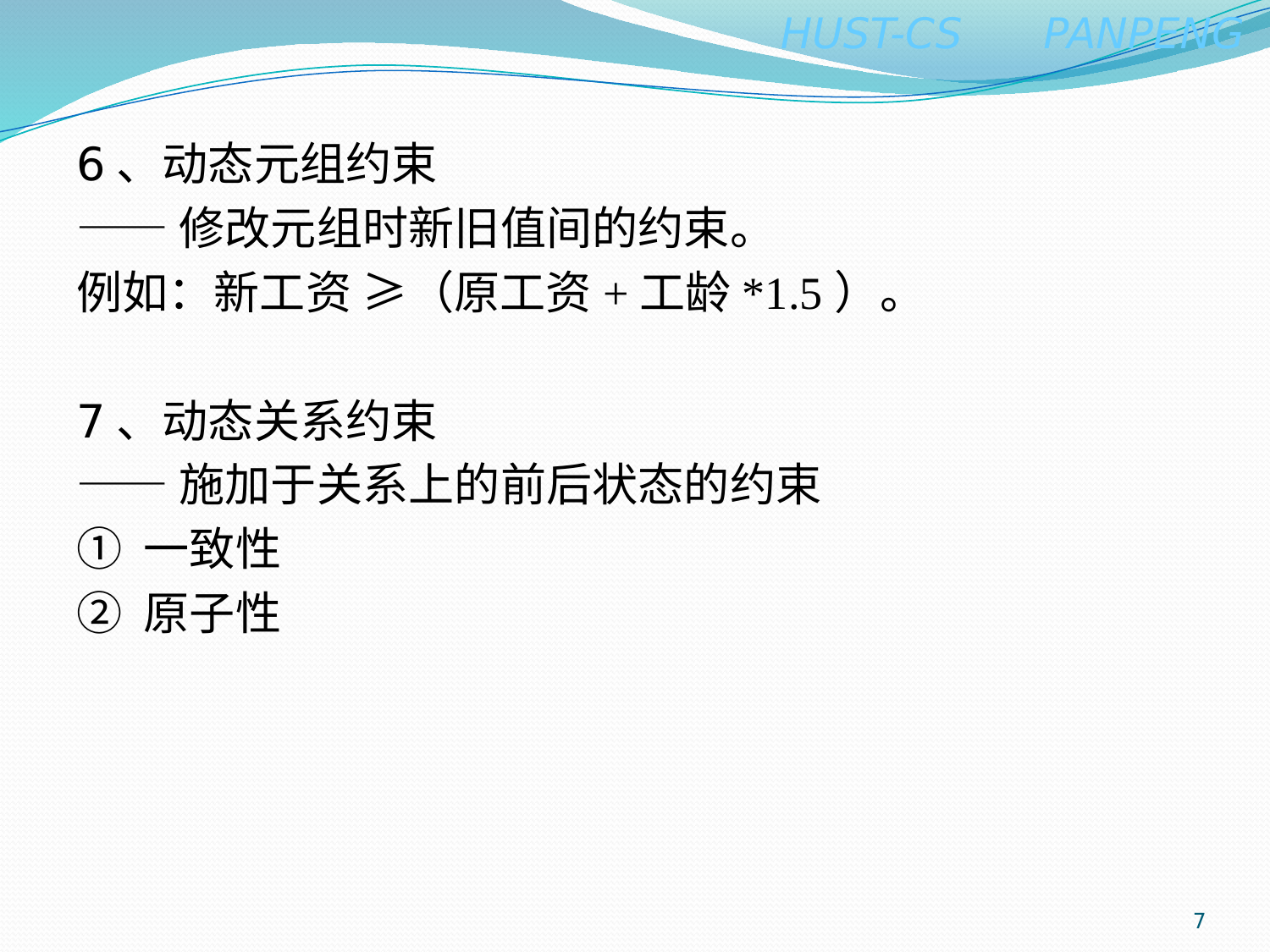

6、动态元组约束
——修改元组时新旧值间的约束。
例如：新工资 ≥（原工资+工龄*1.5）。

7、动态关系约束
——施加于关系上的前后状态的约束
① 一致性
② 原子性
7